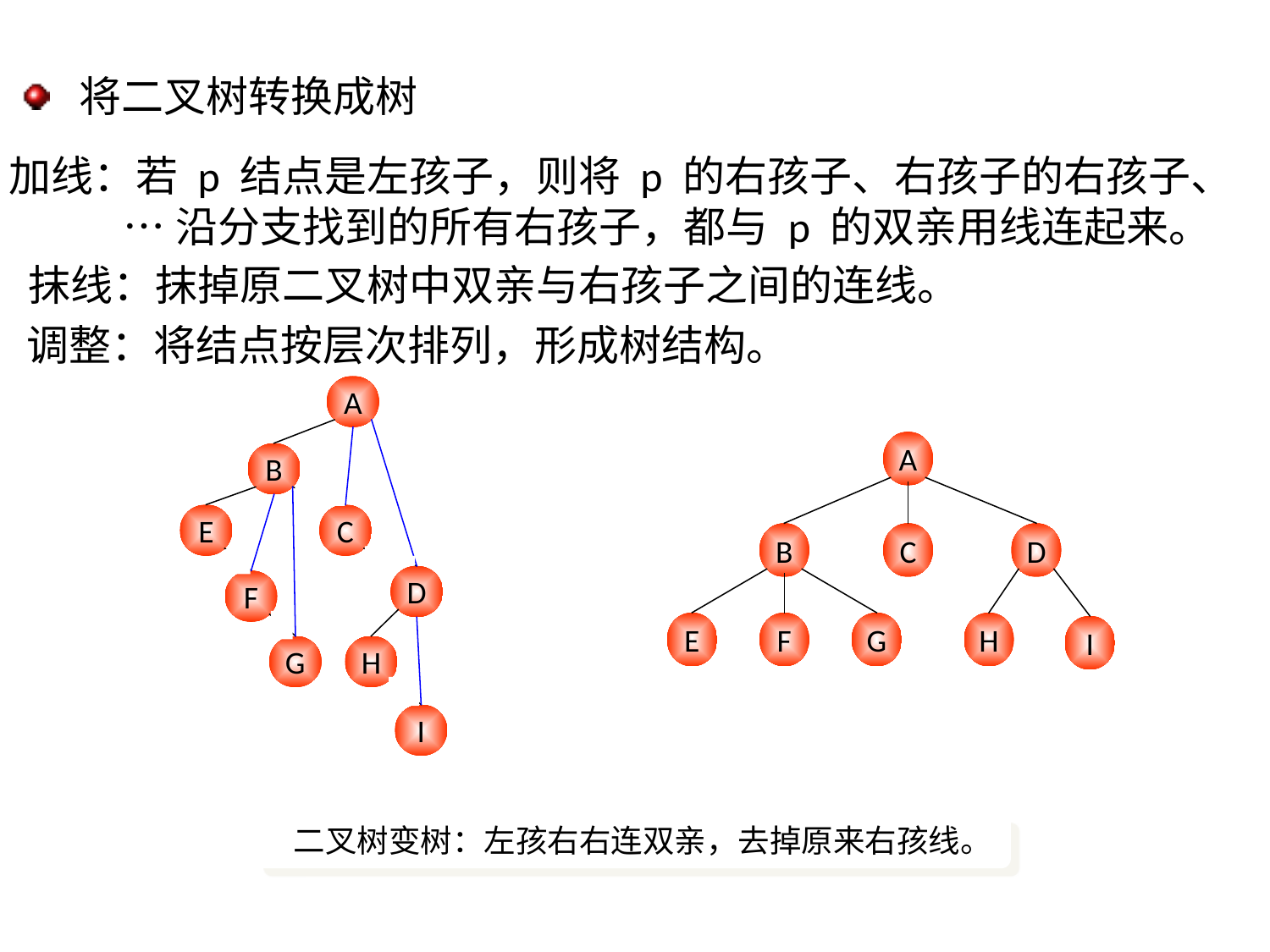

将二叉树转换成树
加线：若 p 结点是左孩子，则将 p 的右孩子、右孩子的右孩子、
            …沿分支找到的所有右孩子，都与 p 的双亲用线连起来。
抹线：抹掉原二叉树中双亲与右孩子之间的连线。
调整：将结点按层次排列，形成树结构。
A
B
E
C
D
F
G
H
I
A
B
C
D
E
F
G
H
I

  二叉树变树：左孩右右连双亲，去掉原来右孩线。